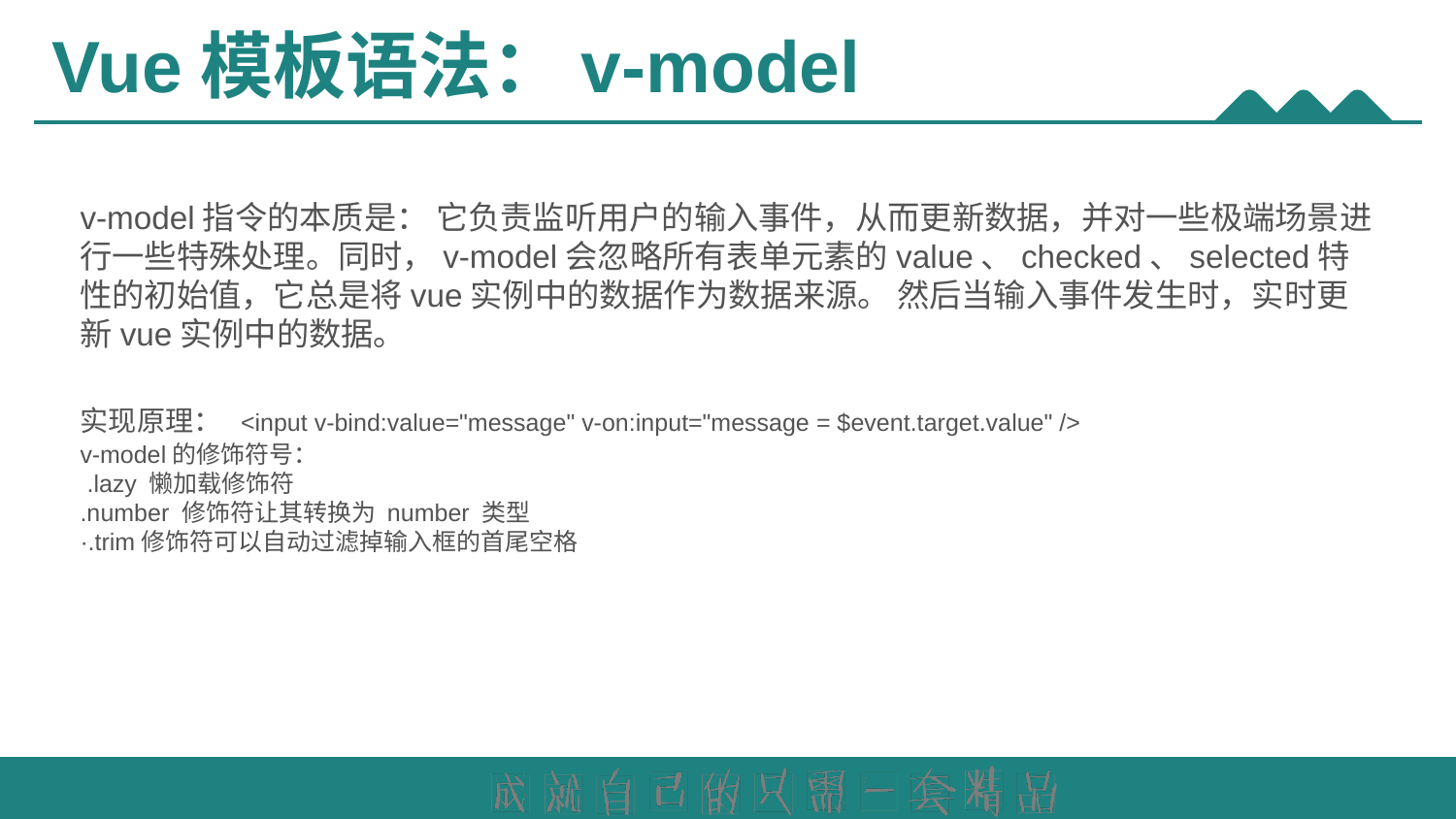

# Vue模板语法：v-model
v-model指令的本质是： 它负责监听用户的输入事件，从而更新数据，并对一些极端场景进行一些特殊处理。同时，v-model会忽略所有表单元素的value、checked、selected特性的初始值，它总是将vue实例中的数据作为数据来源。 然后当输入事件发生时，实时更新vue实例中的数据。

实现原理： <input v-bind:value="message" v-on:input="message = $event.target.value" />
v-model的修饰符号：
 .lazy 懒加载修饰符
.number 修饰符让其转换为 number 类型
·.trim修饰符可以自动过滤掉输入框的首尾空格